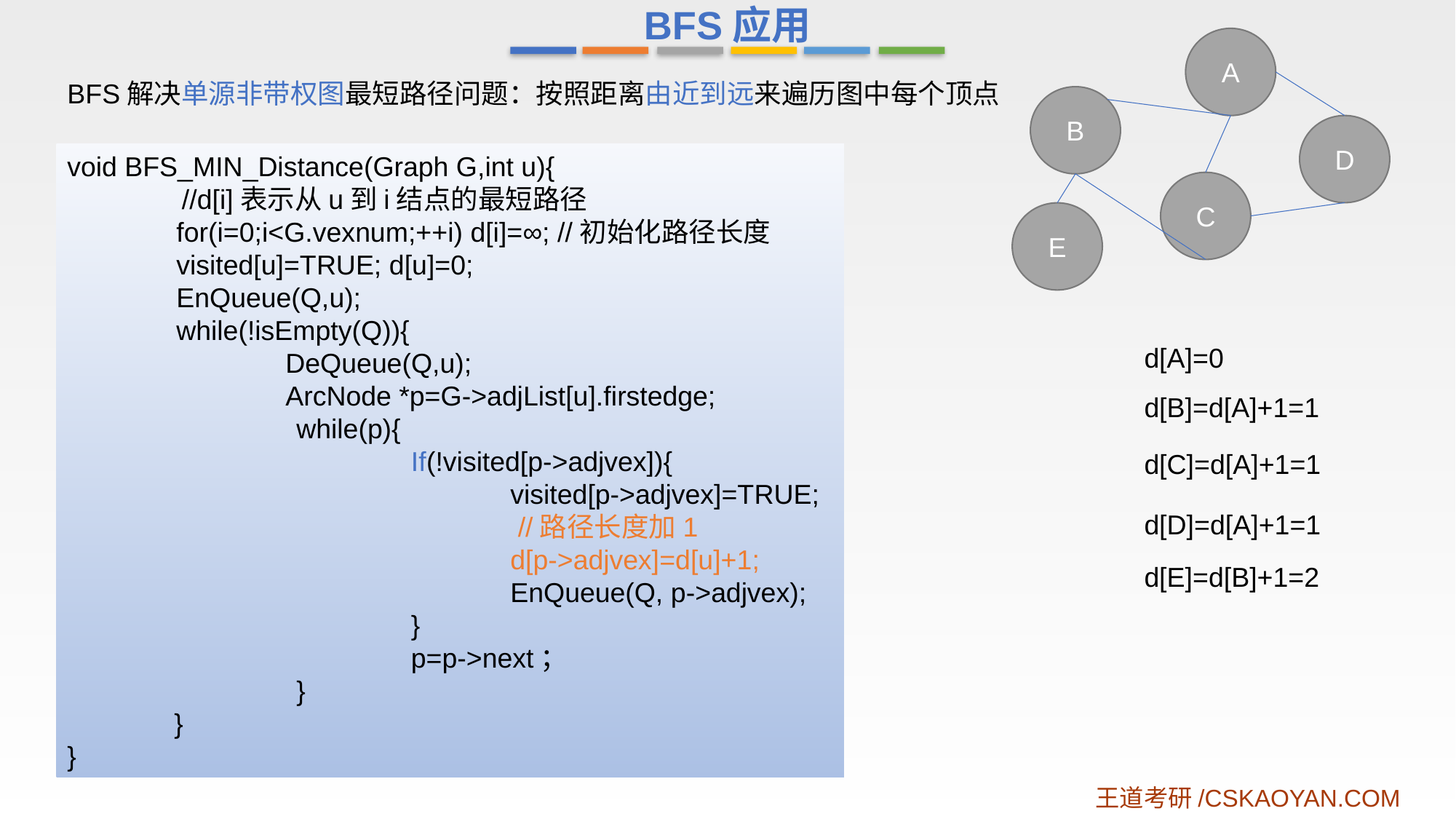

BFS应用
A

BFS解决单源非带权图最短路径问题：按照距离由近到远来遍历图中每个顶点
B
D
void BFS_MIN_Distance(Graph G,int u){
               //d[i]表示从u到i结点的最短路径
	for(i=0;i<G.vexnum;++i) d[i]=∞; //初始化路径长度
	visited[u]=TRUE; d[u]=0;
	EnQueue(Q,u);
	while(!isEmpty(Q)){
		DeQueue(Q,u);
		ArcNode *p=G->adjList[u].firstedge;
                              while(p){
                                             If(!visited[p->adjvex]){
                                                          visited[p->adjvex]=TRUE;
                                                           //路径长度加1
                                                          d[p->adjvex]=d[u]+1;
                                                          EnQueue(Q, p->adjvex);
                                             }
                                             p=p->next；
                              }
              }
}
C
E
d[A]=0
d[B]=d[A]+1=1
d[C]=d[A]+1=1
d[D]=d[A]+1=1
d[E]=d[B]+1=2
王道考研/CSKAOYAN.COM